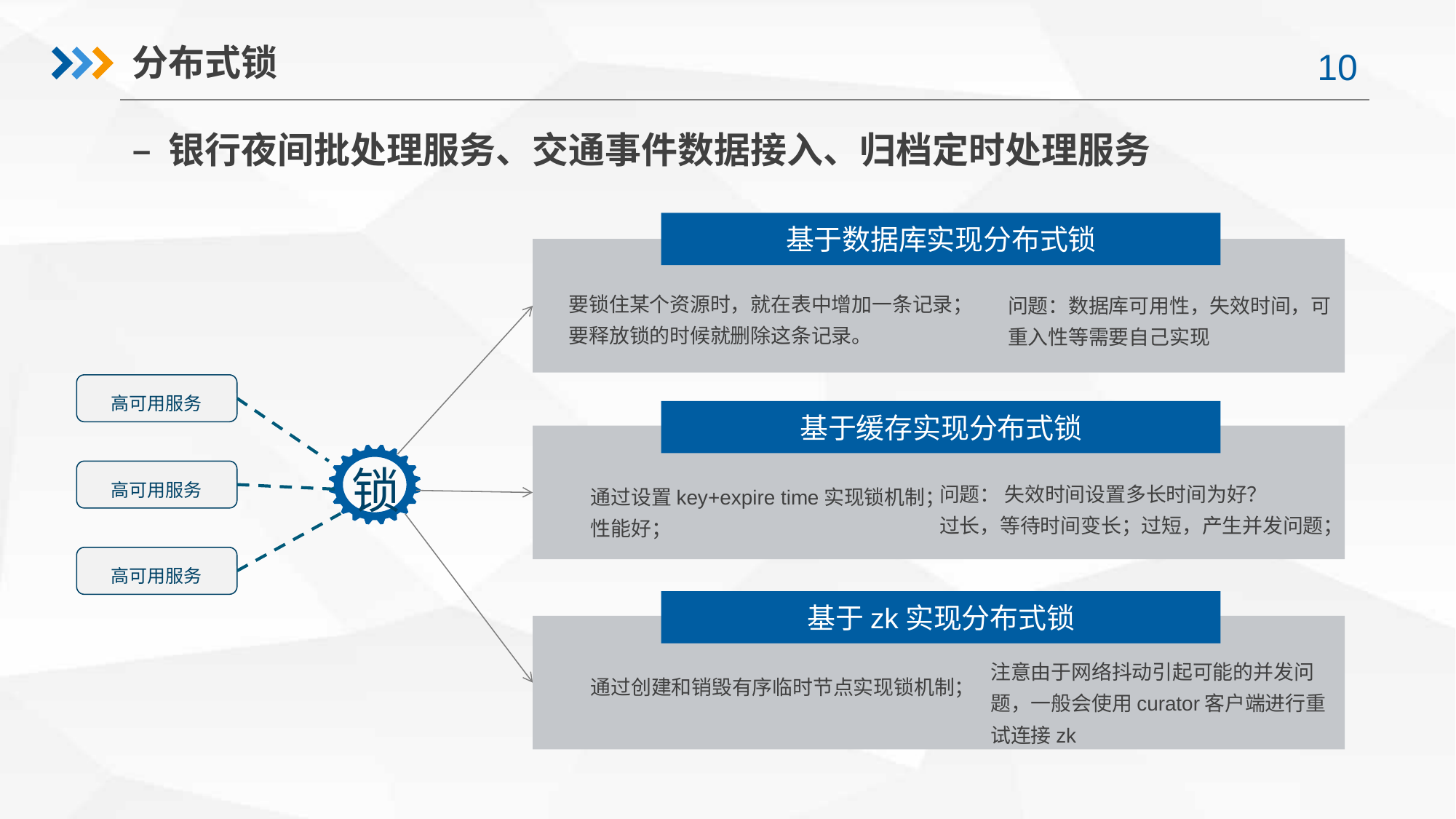

分布式锁

– 银行夜间批处理服务、交通事件数据接入、归档定时处理服务
基于数据库实现分布式锁

要锁住某个资源时，就在表中增加一条记录；
要释放锁的时候就删除这条记录。
问题：数据库可用性，失效时间，可重入性等需要自己实现
高可用服务
基于缓存实现分布式锁

锁
高可用服务
问题： 失效时间设置多长时间为好？
过长，等待时间变长；过短，产生并发问题；
通过设置key+expire time实现锁机制；性能好；
高可用服务
基于zk实现分布式锁

注意由于网络抖动引起可能的并发问题，一般会使用curator客户端进行重试连接zk
通过创建和销毁有序临时节点实现锁机制；